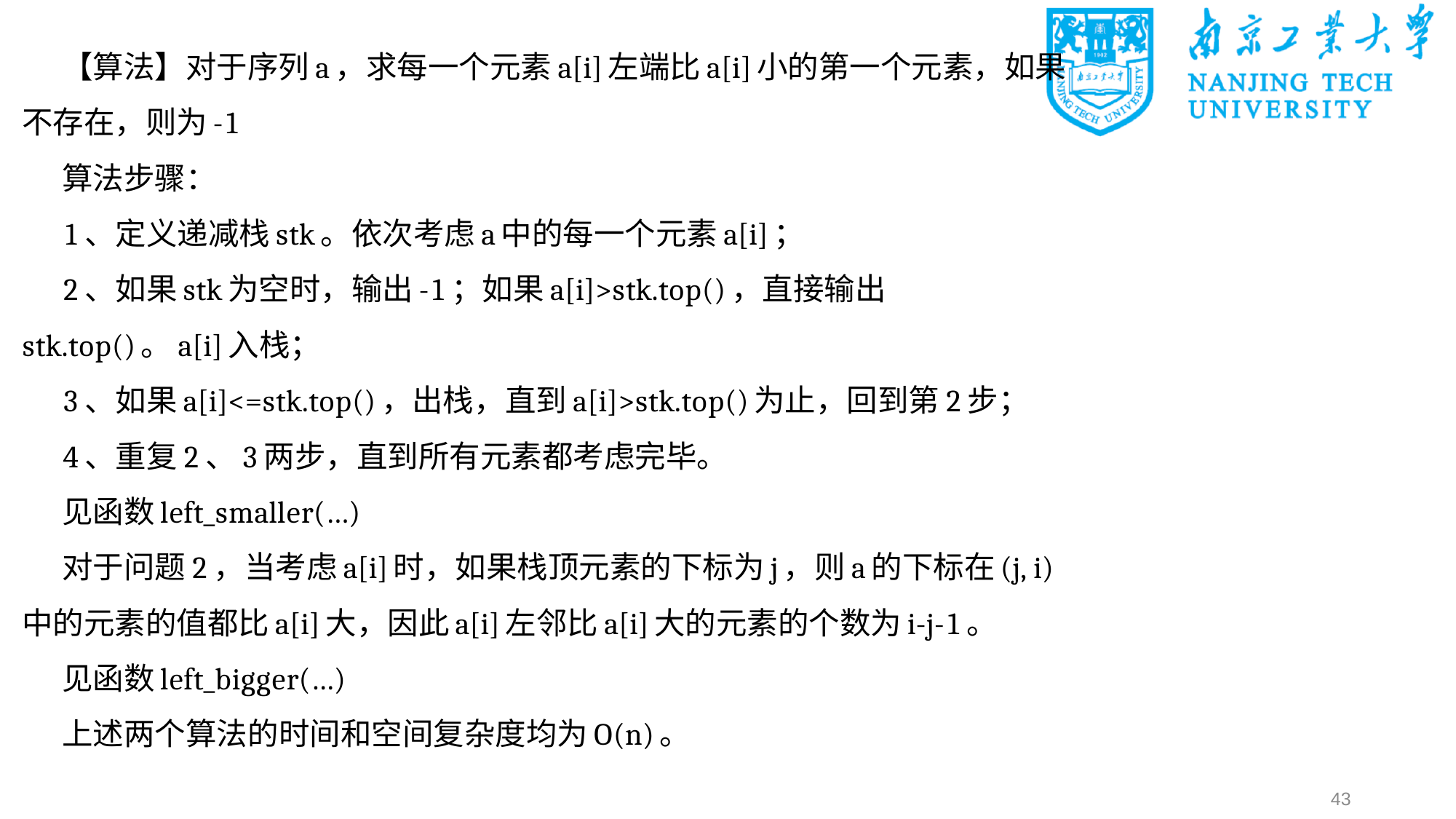

【算法】对于序列a，求每一个元素a[i]左端比a[i]小的第一个元素，如果不存在，则为-1
算法步骤：
1、定义递减栈stk。依次考虑a中的每一个元素a[i]；
2、如果stk为空时，输出-1；如果a[i]>stk.top()，直接输出stk.top()。a[i]入栈；
3、如果a[i]<=stk.top()，出栈，直到a[i]>stk.top()为止，回到第2步；
4、重复2、3两步，直到所有元素都考虑完毕。
见函数left_smaller(…)
对于问题2，当考虑a[i]时，如果栈顶元素的下标为j，则a的下标在(j, i)中的元素的值都比a[i]大，因此a[i]左邻比a[i]大的元素的个数为i-j-1。
见函数left_bigger(…)
上述两个算法的时间和空间复杂度均为O(n)。

43